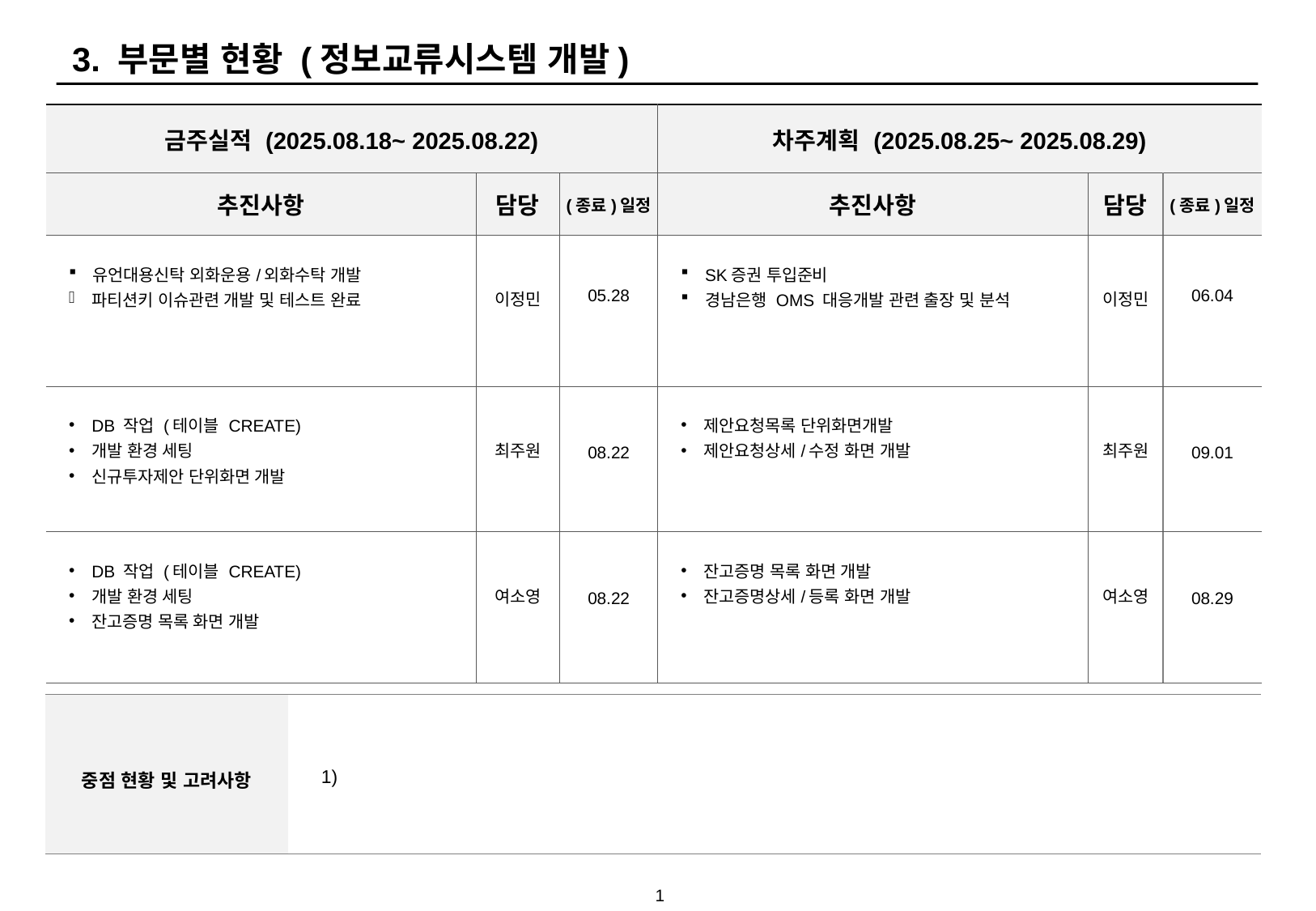

# 3. 부문별 현황 (정보교류시스템 개발)
| 금주실적 (2025.08.18~ 2025.08.22) |  |  | 차주계획 (2025.08.25~ 2025.08.29) |  |  |
| --- | --- | --- | --- | --- | --- |
| 추진사항 | 담당 | (종료)일정 | 추진사항 | 담당 | (종료)일정 |
| 유언대용신탁 외화운용/외화수탁 개발 파티션키 이슈관련 개발 및 테스트 완료 | 이정민 | 05.28 | SK증권 투입준비 경남은행 OMS 대응개발 관련 출장 및 분석 | 이정민 | 06.04 |
| DB 작업 (테이블 CREATE) 개발 환경 세팅 신규투자제안 단위화면 개발 | 최주원 | 08.22 | 제안요청목록 단위화면개발 제안요청상세/수정 화면 개발 | 최주원 | 09.01 |
| DB 작업 (테이블 CREATE) 개발 환경 세팅 잔고증명 목록 화면 개발 | 여소영 | 08.22 | 잔고증명 목록 화면 개발 잔고증명상세/등록 화면 개발 | 여소영 | 08.29 |
| 중점 현황 및 고려사항 | 1) |
| --- | --- |